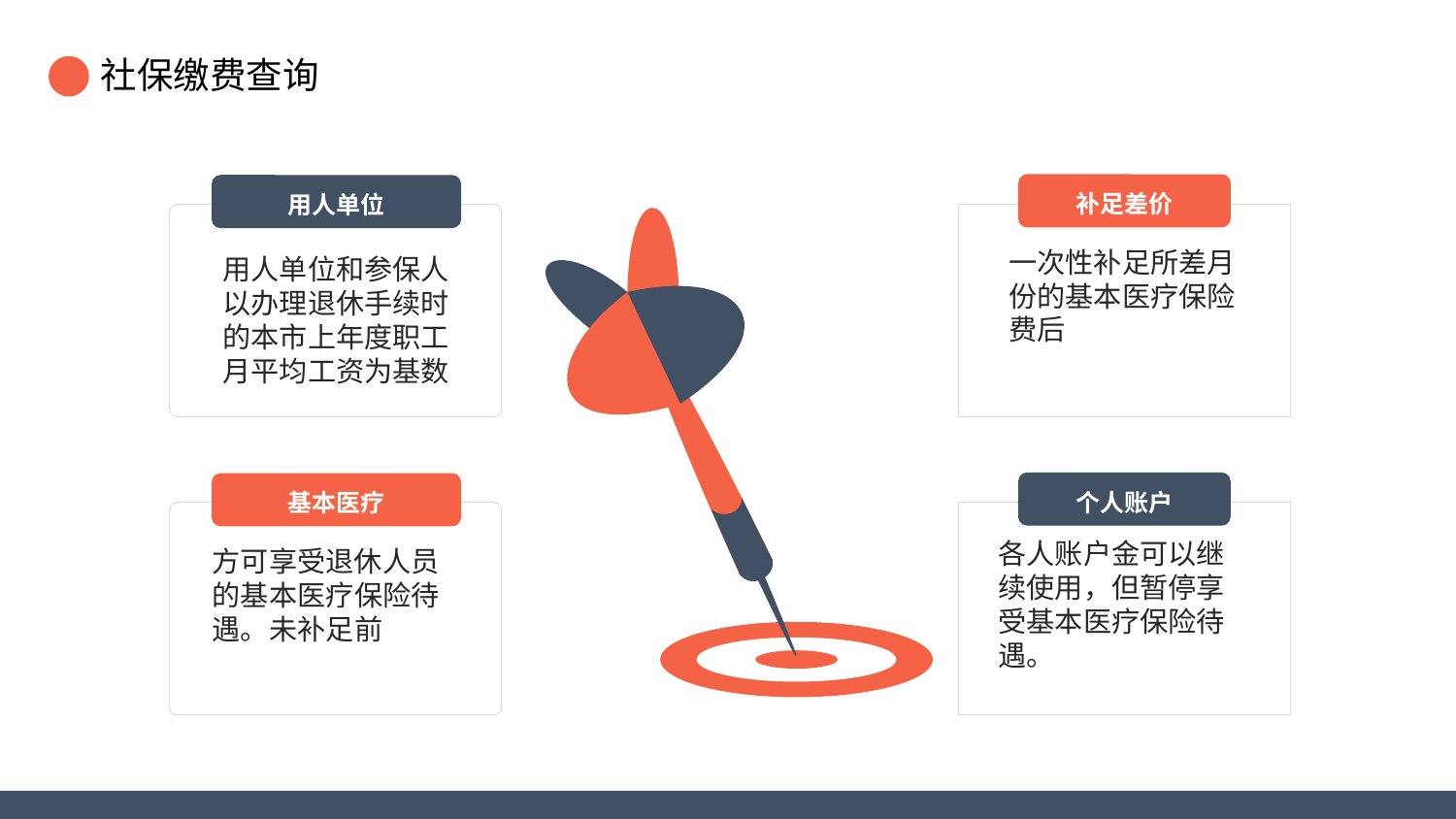

补足差价

个人账户

用人单位

基本医疗

一次性补足所差月份的基本医疗保险费后
用人单位和参保人以办理退休手续时的本市上年度职工月平均工资为基数
各人账户金可以继续使用，但暂停享受基本医疗保险待遇。
方可享受退休人员的基本医疗保险待遇。未补足前